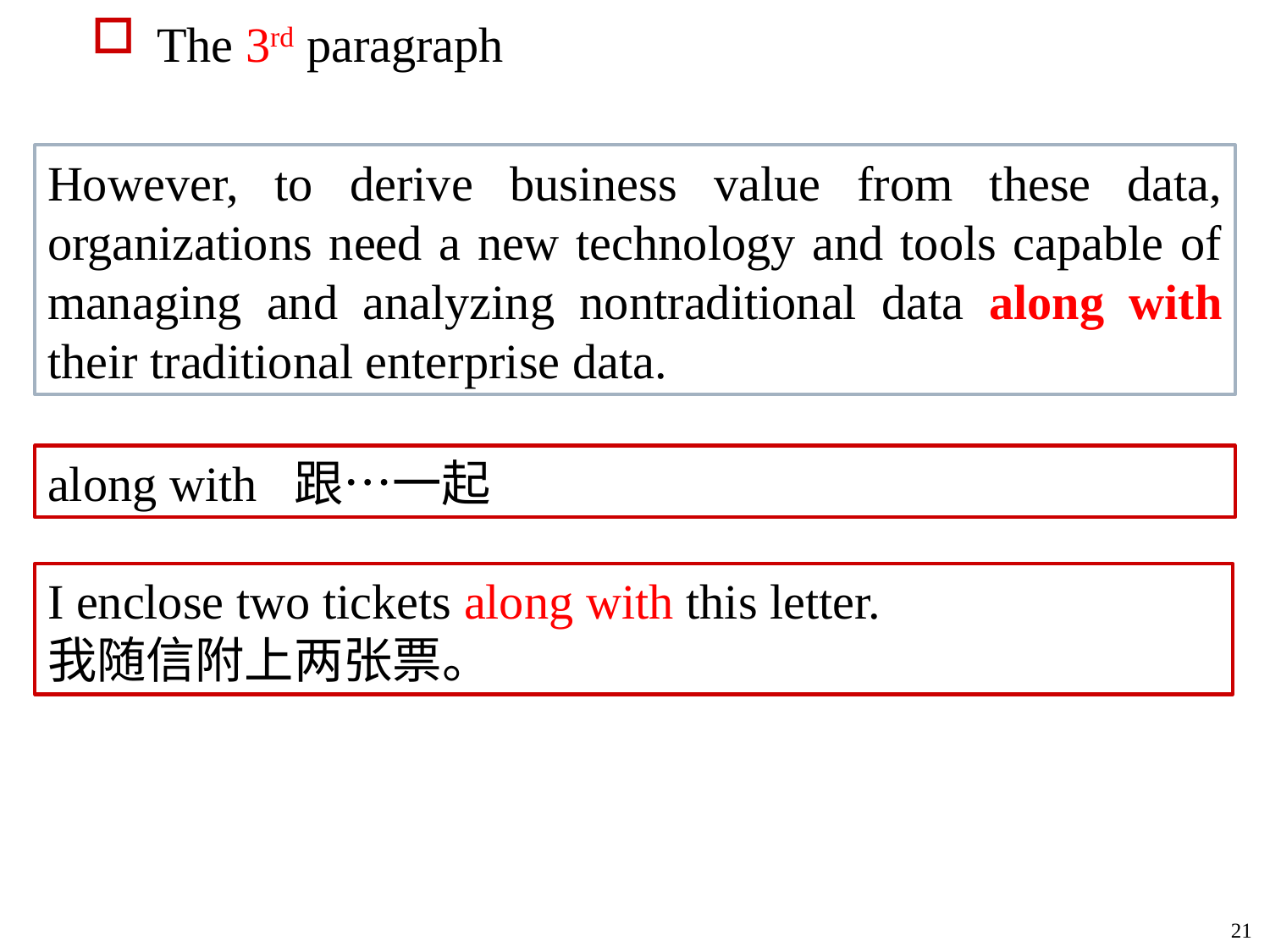

The 3rd paragraph
However, to derive business value from these data, organizations need a new technology and tools capable of managing and analyzing nontraditional data along with their traditional enterprise data.
along with  跟…一起
I enclose two tickets along with this letter.
我随信附上两张票。
21